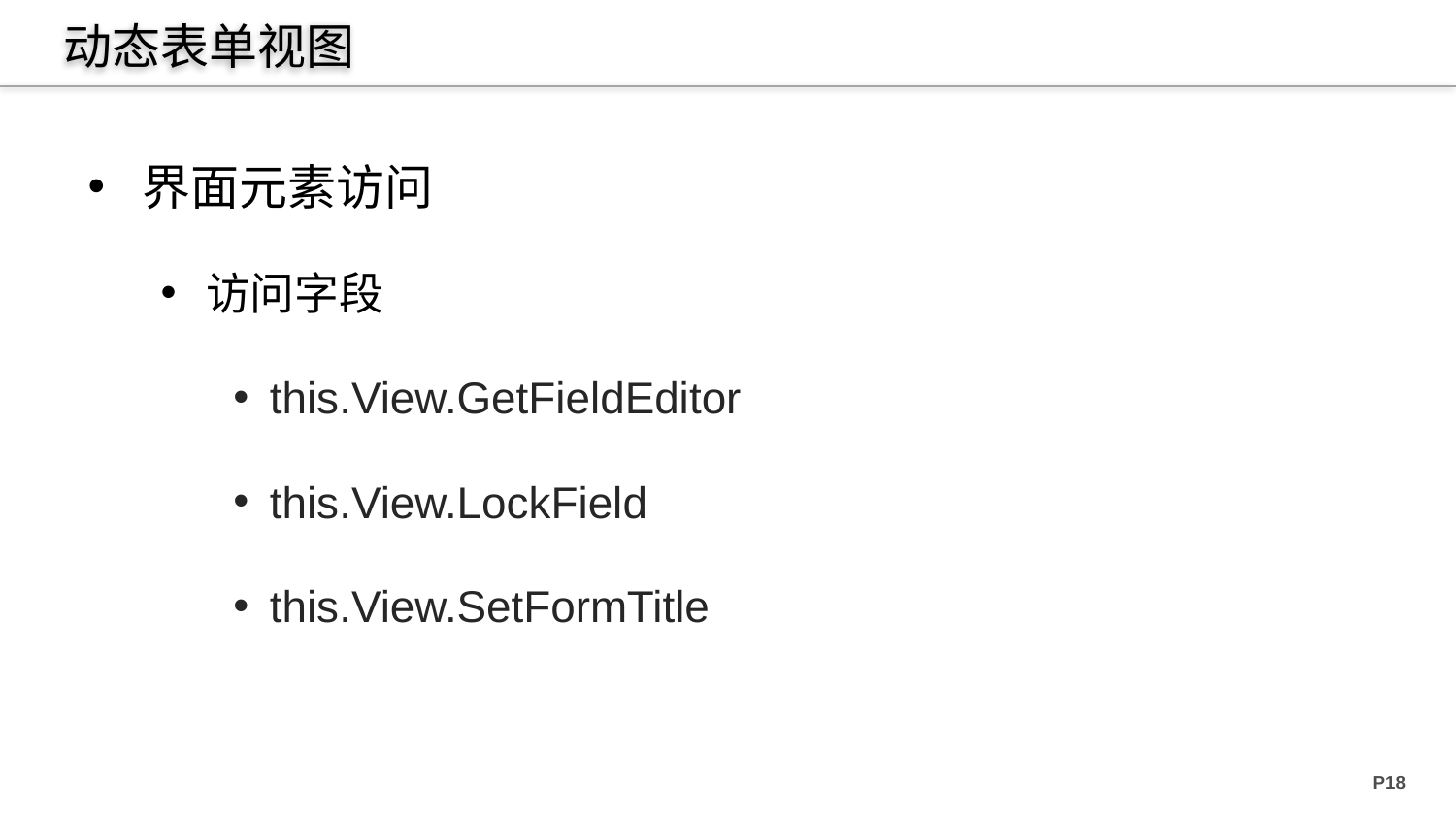

# 动态表单视图

界面元素访问
访问字段
this.View.GetFieldEditor
this.View.LockField
this.View.SetFormTitle